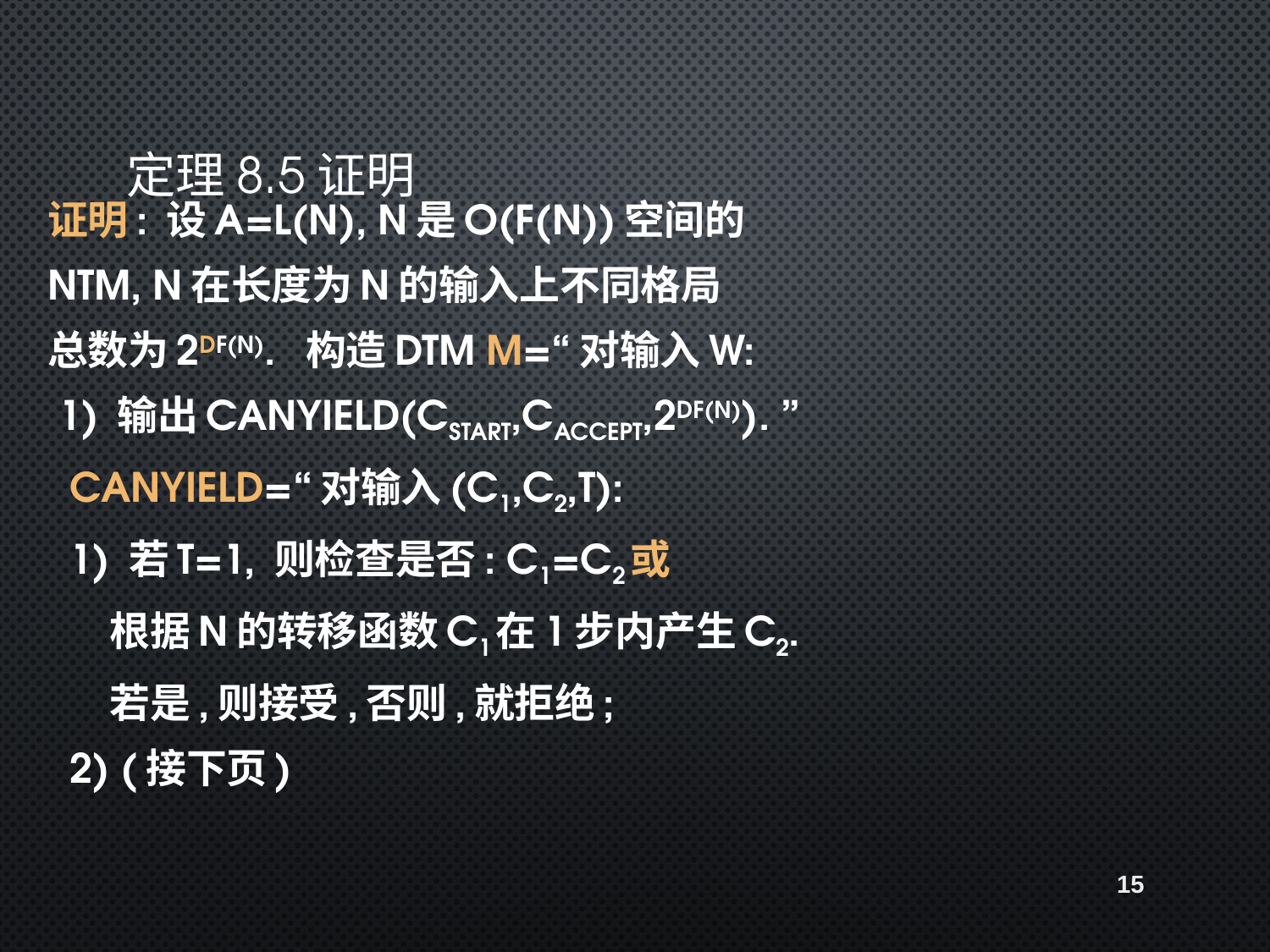

# 定理8.5证明
证明: 设A=L(N), N是O(f(n))空间的
NTM, N在长度为n的输入上不同格局
总数为2df(n).  构造DTM M=“对输入w:
 1) 输出CANYIELD(cstart,caccept,2df(n)). ”
  CANYIELD=“对输入(c1,c2,t):
  1) 若t=1, 则检查是否: c1=c2或
      根据N的转移函数c1在1步内产生c2.
      若是,则接受,否则,就拒绝;
  2) (接下页)
15